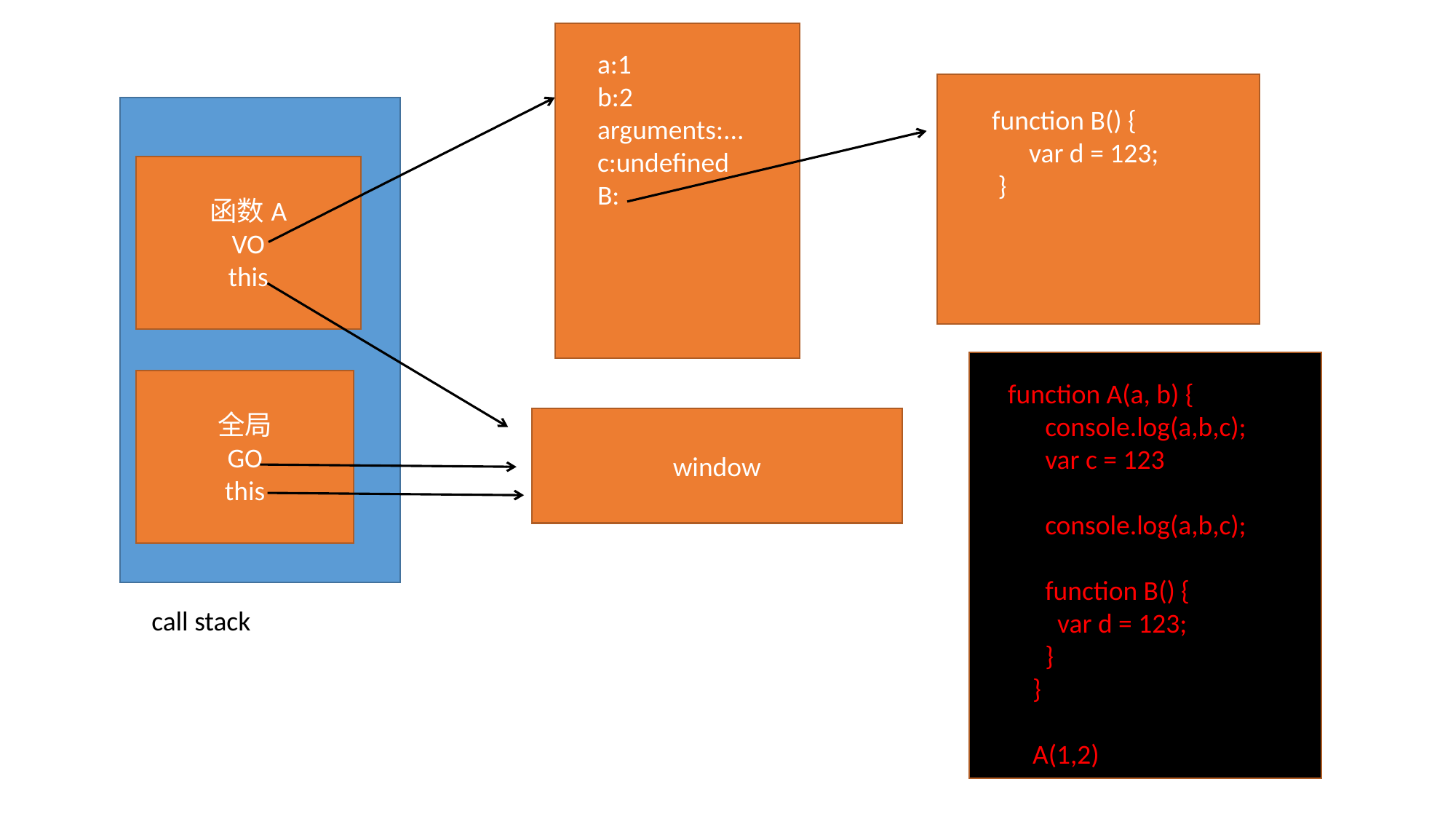

a:1
b:2
arguments:...
c:undefined
B:

function B() {
      var d = 123;
 }
函数A
VO
this

全局
GO
this
function A(a, b) {
      console.log(a,b,c);
      var c = 123

      console.log(a,b,c);

      function B() {
        var d = 123;
      }
    }

    A(1,2)
window
call stack